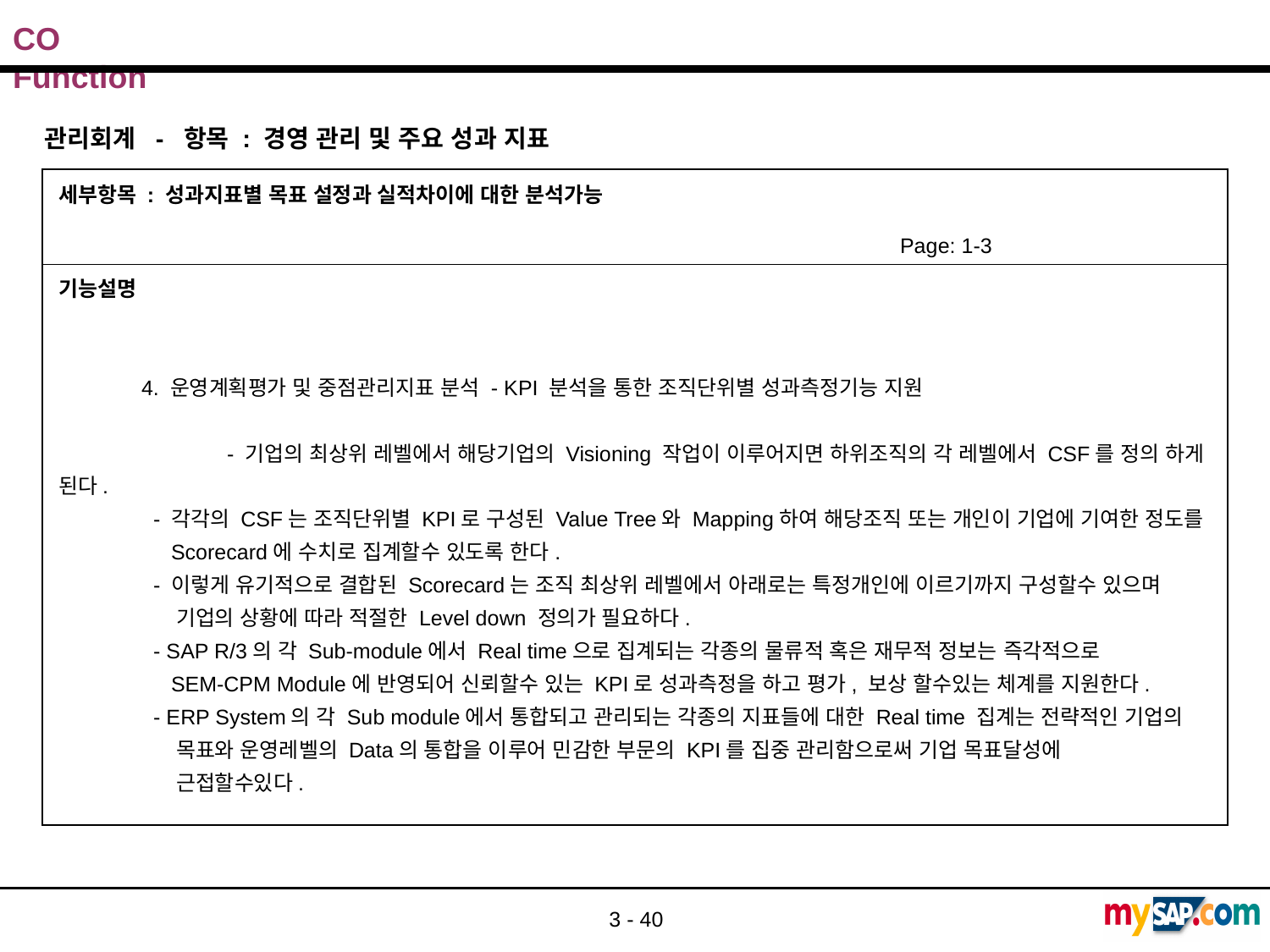

관리회계  -  항목 : 경영 관리 및 주요 성과 지표

세부항목 : 성과지표별 목표 설정과 실적차이에 대한 분석가능

                                                                                                                                              Page: 1-3
기능설명

              4. 운영계획평가 및 중점관리지표 분석 - KPI 분석을 통한 조직단위별 성과측정기능 지원

	       - 기업의 최상위 레벨에서 해당기업의 Visioning 작업이 이루어지면 하위조직의 각 레벨에서 CSF를 정의 하게 된다.
                - 각각의 CSF는 조직단위별 KPI로 구성된 Value Tree와 Mapping하여 해당조직 또는 개인이 기업에 기여한 정도를
                   Scorecard에 수치로 집계할수 있도록 한다.
                - 이렇게 유기적으로 결합된 Scorecard는 조직 최상위 레벨에서 아래로는 특정개인에 이르기까지 구성할수 있으며
                   기업의 상황에 따라 적절한 Level down 정의가 필요하다.
                - SAP R/3의 각 Sub-module에서 Real time으로 집계되는 각종의 물류적 혹은 재무적 정보는 즉각적으로
                   SEM-CPM Module에 반영되어 신뢰할수 있는 KPI로 성과측정을 하고 평가, 보상 할수있는 체계를 지원한다.
                - ERP System의 각 Sub module에서 통합되고 관리되는 각종의 지표들에 대한 Real time 집계는 전략적인 기업의
                   목표와 운영레벨의 Data의 통합을 이루어 민감한 부문의 KPI를 집중 관리함으로써 기업 목표달성에
                   근접할수있다.